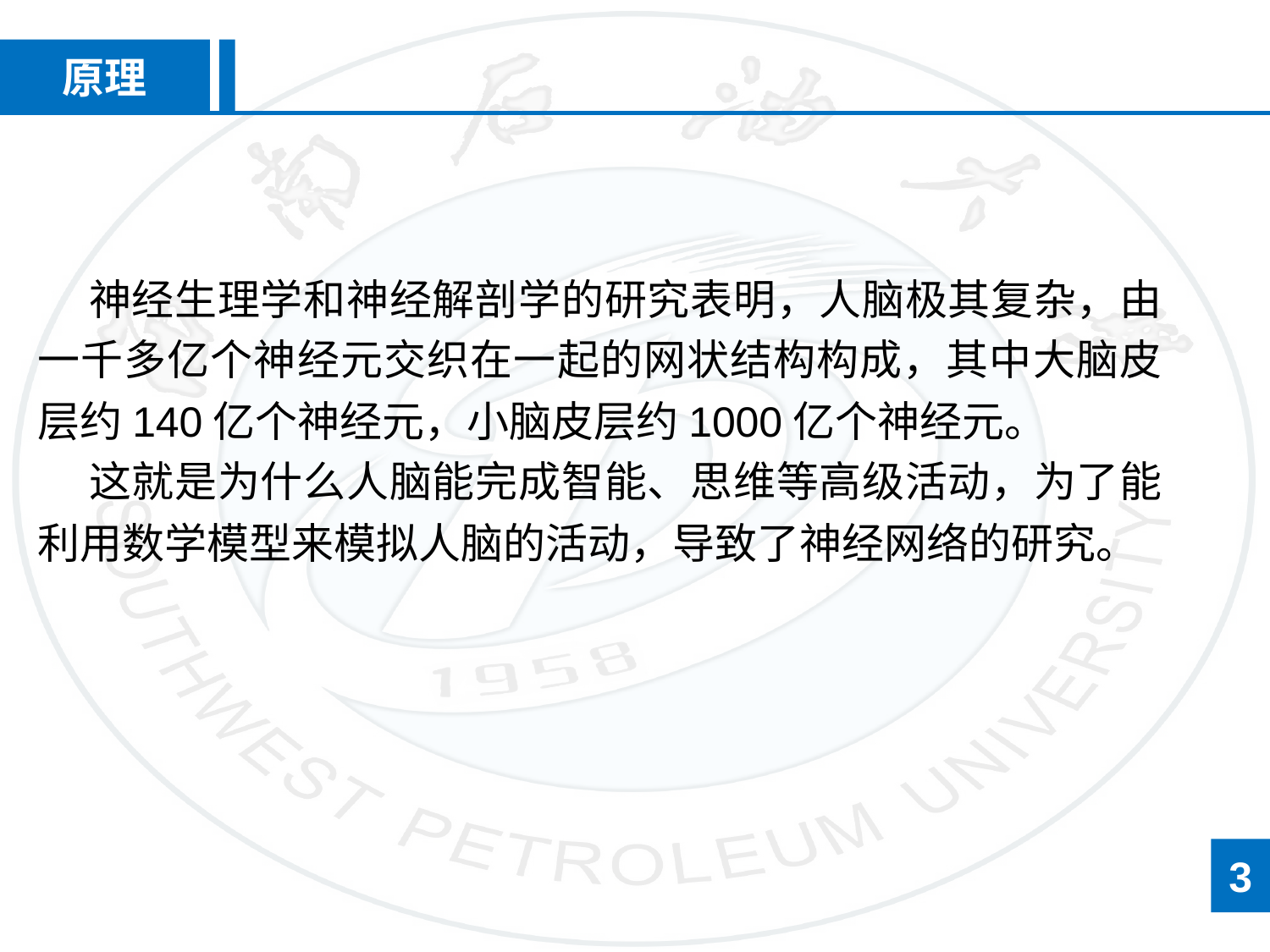

原理

    神经生理学和神经解剖学的研究表明，人脑极其复杂，由一千多亿个神经元交织在一起的网状结构构成，其中大脑皮层约140亿个神经元，小脑皮层约1000亿个神经元。
    这就是为什么人脑能完成智能、思维等高级活动，为了能利用数学模型来模拟人脑的活动，导致了神经网络的研究。
3